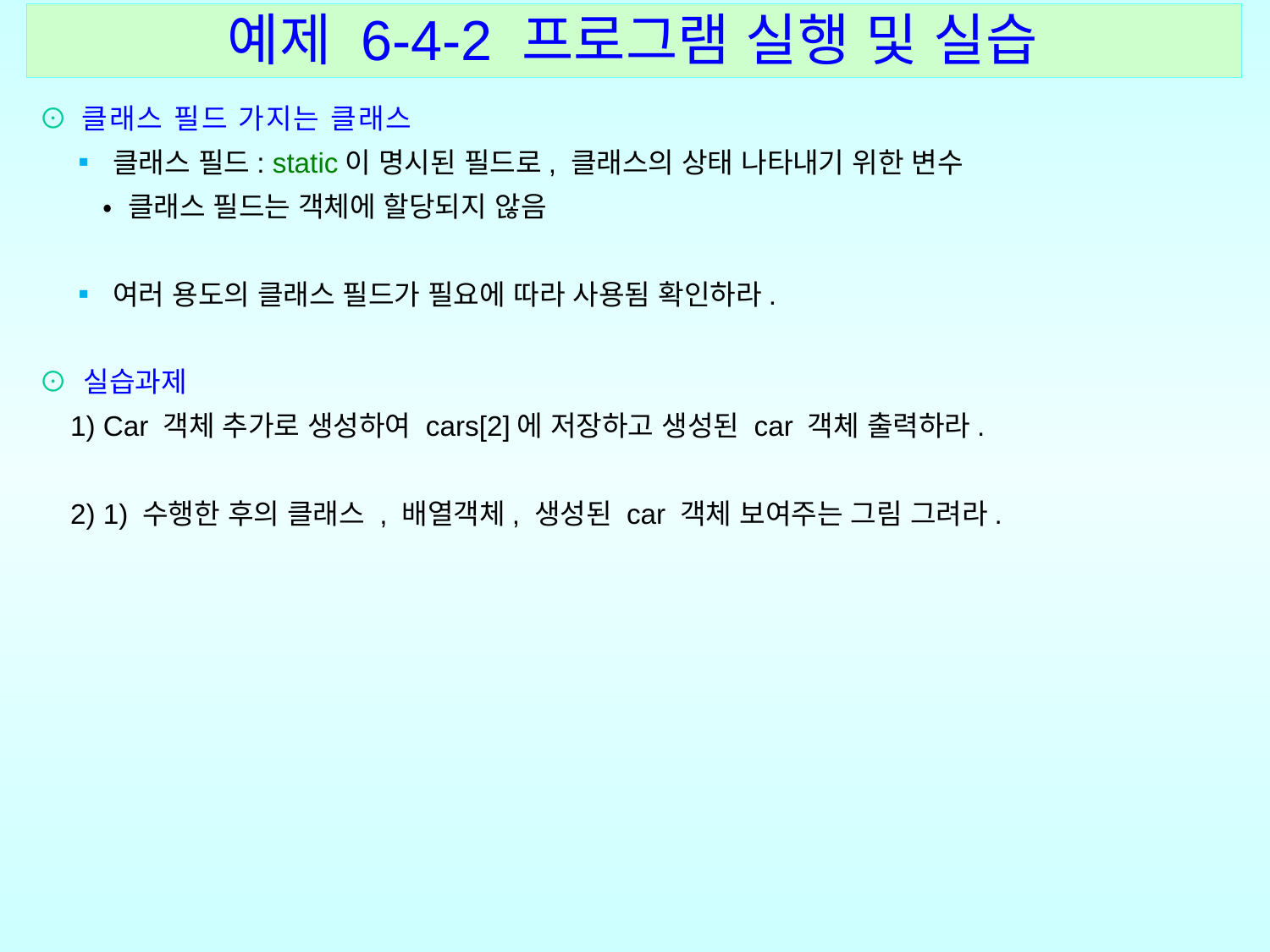

예제 6-4-2 프로그램 실행 및 실습
⊙ 클래스 필드 가지는 클래스
    ▪ 클래스 필드: static이 명시된 필드로, 클래스의 상태 나타내기 위한 변수
        • 클래스 필드는 객체에 할당되지 않음

    ▪ 여러 용도의 클래스 필드가 필요에 따라 사용됨 확인하라.

⊙ 실습과제
    1) Car 객체 추가로 생성하여 cars[2]에 저장하고 생성된 car 객체 출력하라.

    2) 1) 수행한 후의 클래스 , 배열객체, 생성된 car 객체 보여주는 그림 그려라.